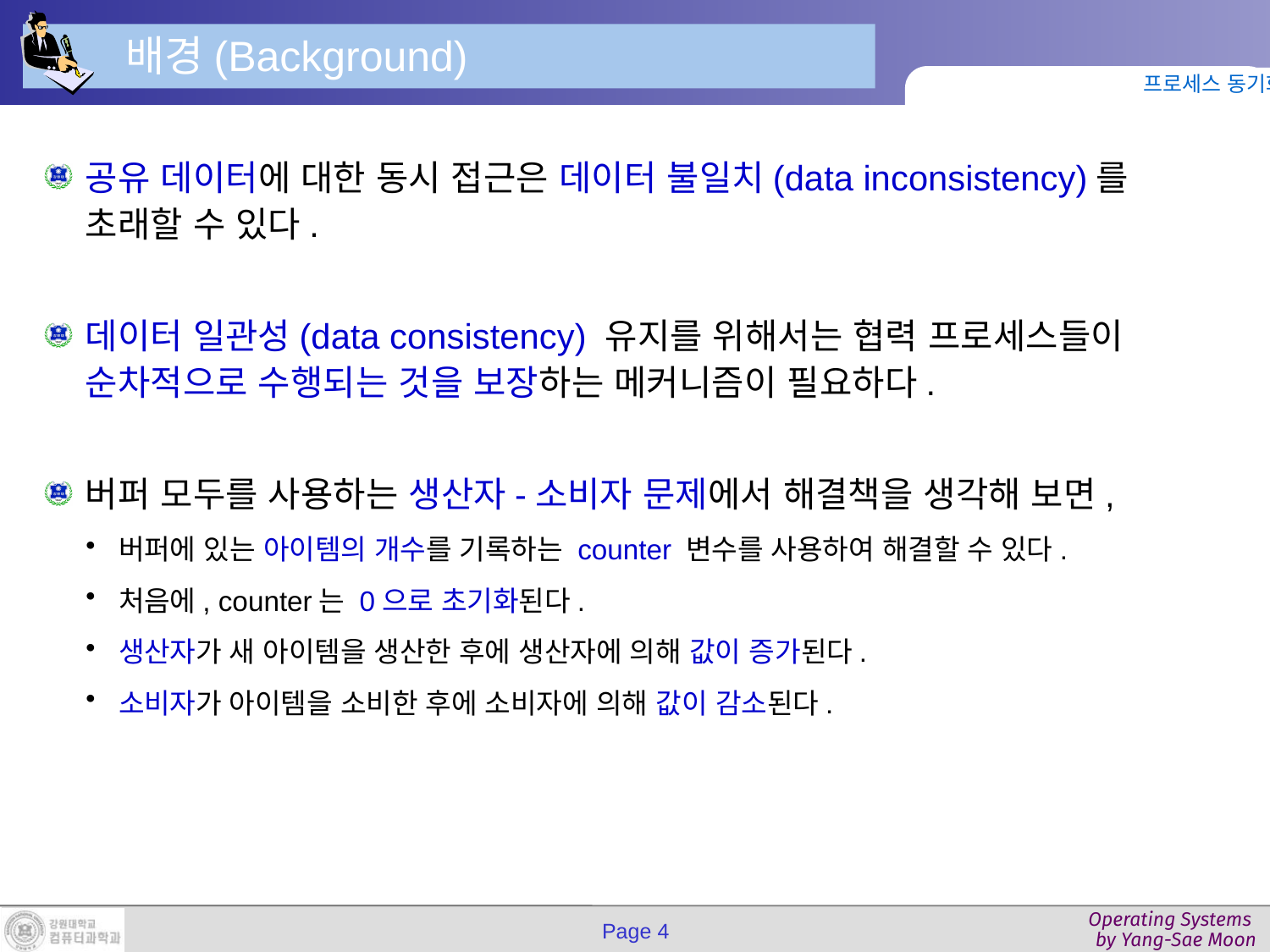

배경(Background)
프로세스 동기화
공유 데이터에 대한 동시 접근은 데이터 불일치(data inconsistency)를 초래할 수 있다.

데이터 일관성(data consistency) 유지를 위해서는 협력 프로세스들이
순차적으로 수행되는 것을 보장하는 메커니즘이 필요하다.

버퍼 모두를 사용하는 생산자-소비자 문제에서 해결책을 생각해 보면,
버퍼에 있는 아이템의 개수를 기록하는 counter 변수를 사용하여 해결할 수 있다.
처음에, counter는 0으로 초기화된다.
생산자가 새 아이템을 생산한 후에 생산자에 의해 값이 증가된다.
소비자가 아이템을 소비한 후에 소비자에 의해 값이 감소된다.
Page 4